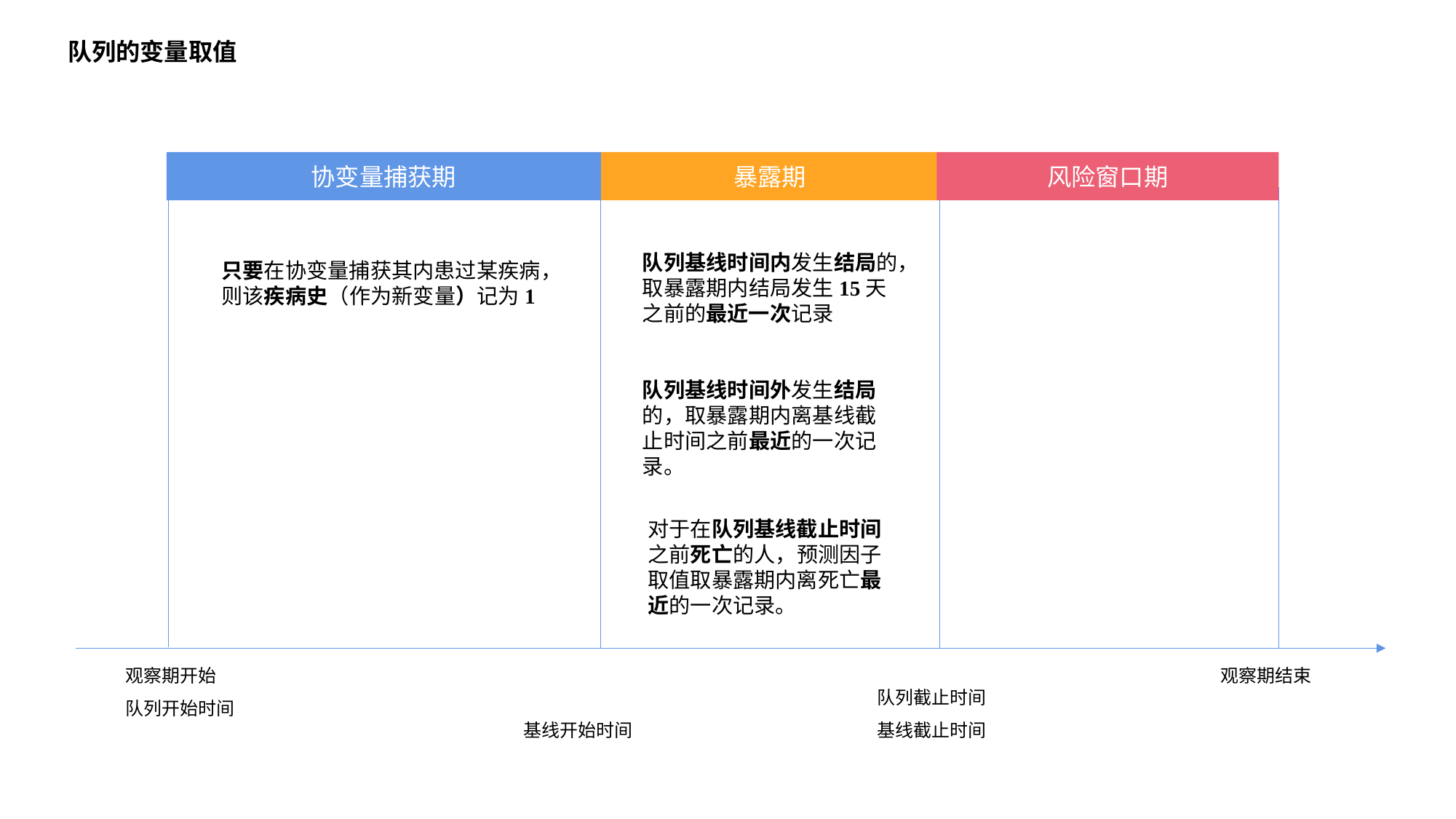

队列的变量取值
协变量捕获期
暴露期
风险窗口期
队列基线时间内发生结局的，取暴露期内结局发生15天之前的最近一次记录
只要在协变量捕获其内患过某疾病，则该疾病史（作为新变量）记为1
队列基线时间外发生结局的，取暴露期内离基线截止时间之前最近的一次记录。
对于在队列基线截止时间之前死亡的人，预测因子取值取暴露期内离死亡最近的一次记录。
观察期开始
队列开始时间

基线开始时间

队列截止时间
基线截止时间
观察期结束